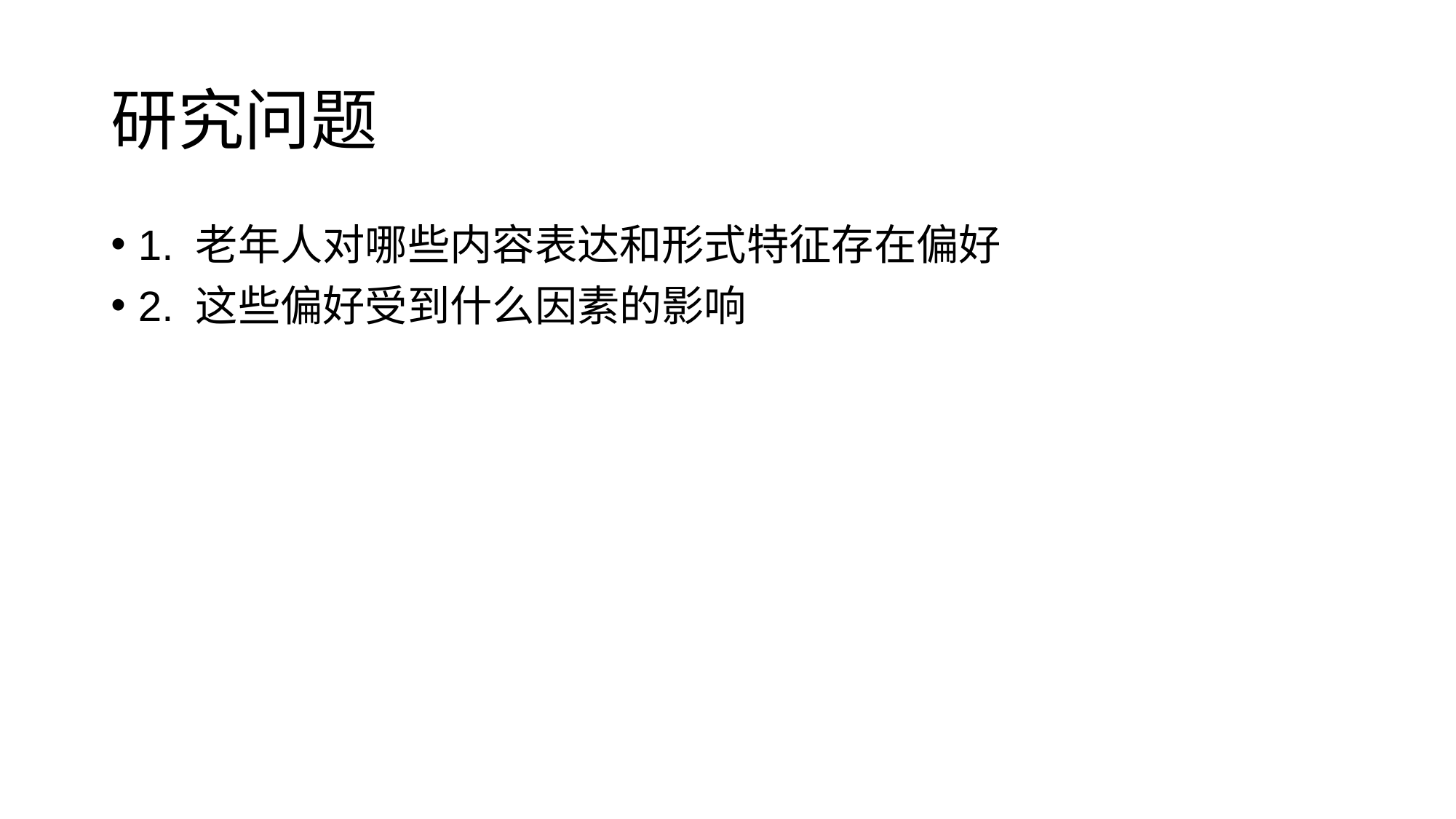

# 研究问题
1. 老年人对哪些内容表达和形式特征存在偏好
2. 这些偏好受到什么因素的影响